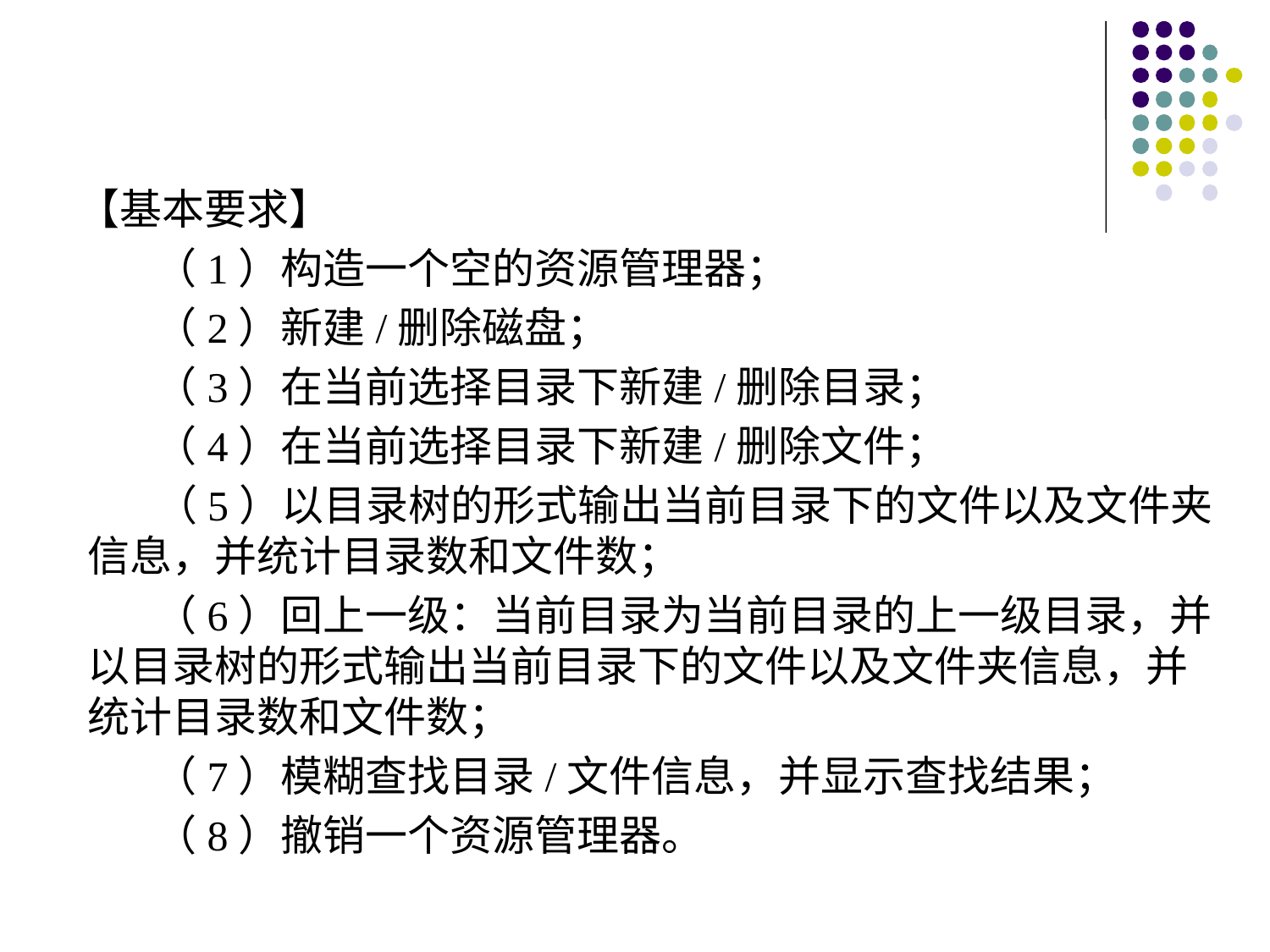

【基本要求】
	  （1）构造一个空的资源管理器；
	  （2）新建/删除磁盘；
	  （3）在当前选择目录下新建/删除目录；
	  （4）在当前选择目录下新建/删除文件；
	      （5）以目录树的形式输出当前目录下的文件以及文件夹信息，并统计目录数和文件数；
       （6）回上一级：当前目录为当前目录的上一级目录，并以目录树的形式输出当前目录下的文件以及文件夹信息，并统计目录数和文件数；
       （7）模糊查找目录/文件信息，并显示查找结果；
       （8）撤销一个资源管理器。